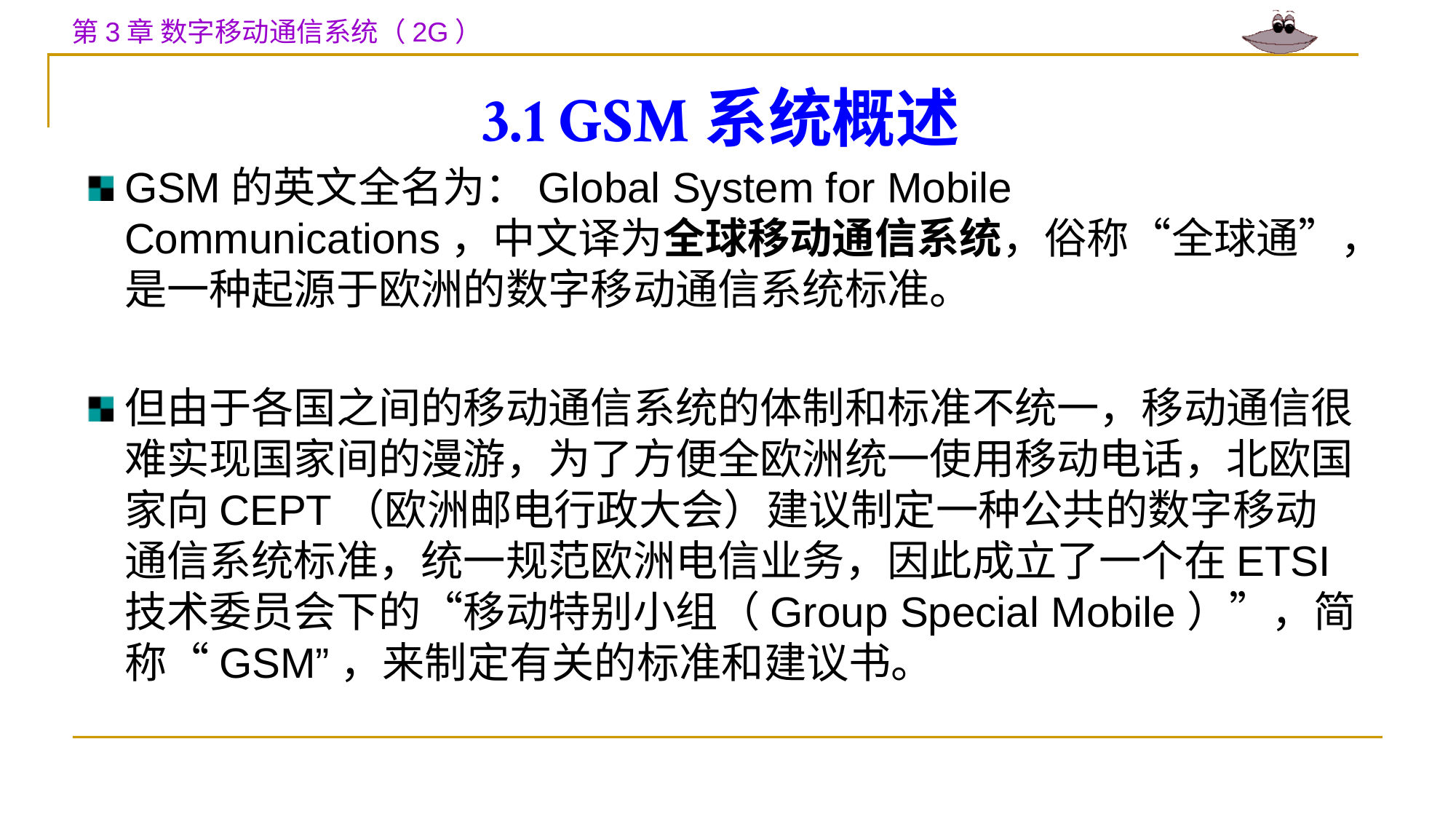

# 3.1 GSM系统概述
GSM的英文全名为：Global System for Mobile Communications，中文译为全球移动通信系统，俗称“全球通”，是一种起源于欧洲的数字移动通信系统标准。

但由于各国之间的移动通信系统的体制和标准不统一，移动通信很难实现国家间的漫游，为了方便全欧洲统一使用移动电话，北欧国家向CEPT（欧洲邮电行政大会）建议制定一种公共的数字移动通信系统标准，统一规范欧洲电信业务，因此成立了一个在ETSI技术委员会下的“移动特别小组（Group Special Mobile）”，简称“GSM”，来制定有关的标准和建议书。